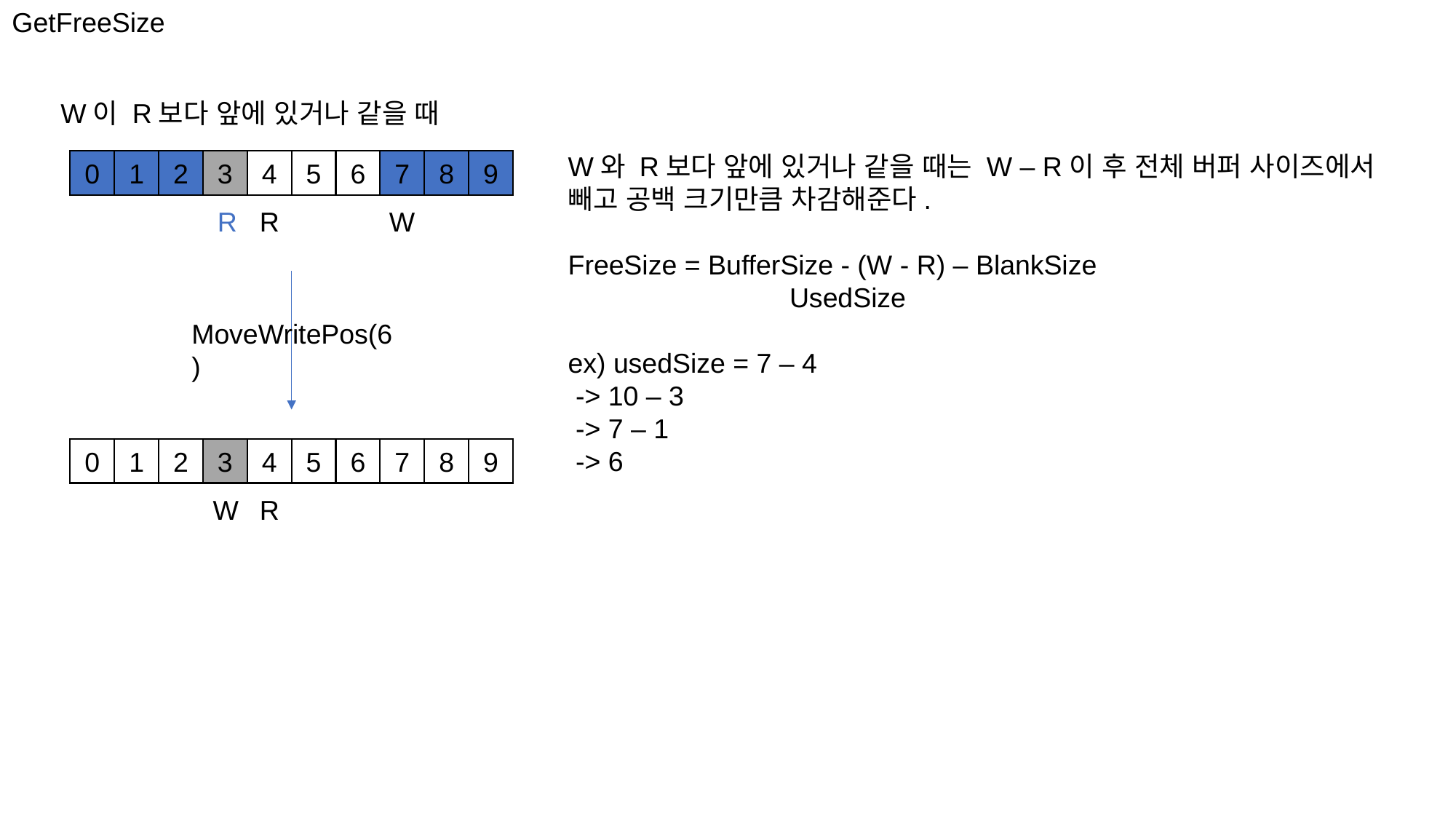

GetFreeSize
W이 R보다 앞에 있거나 같을 때
W와 R보다 앞에 있거나 같을 때는 W – R이 후 전체 버퍼 사이즈에서 빼고 공백 크기만큼 차감해준다.

FreeSize = BufferSize - (W - R) – BlankSize
                             UsedSize

ex) usedSize = 7 – 4
 -> 10 – 3
 -> 7 – 1
 -> 6
0
1
2
3
4
5
6
7
8
9
R
R
W
MoveWritePos(6)
0
1
2
3
4
5
6
7
8
9
W
R